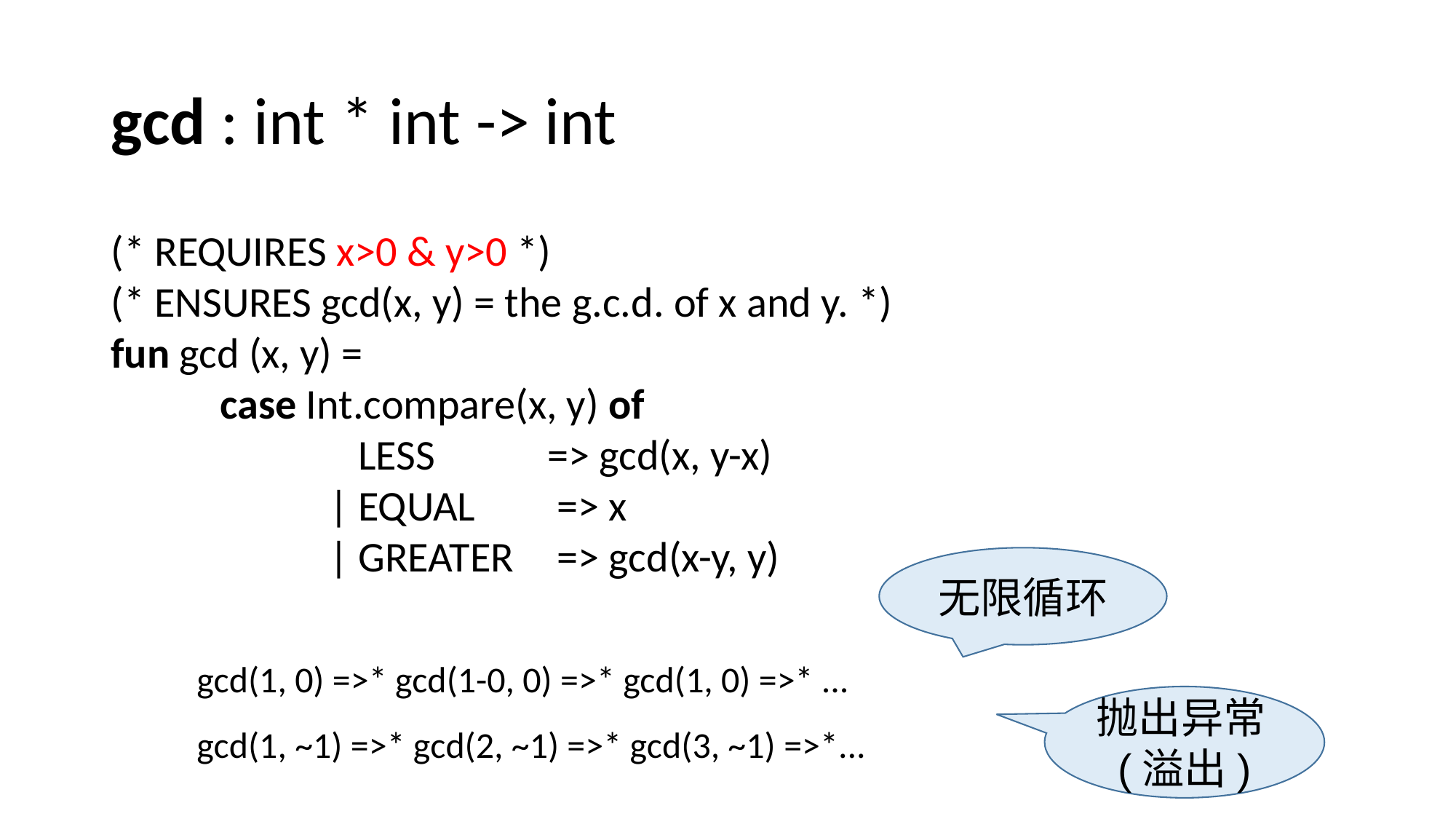

# gcd : int * int -> int
(* REQUIRES x>0 & y>0 *)
(* ENSURES gcd(x, y) = the g.c.d. of x and y. *)
fun gcd (x, y) =
	case Int.compare(x, y) of
		   LESS 	=> gcd(x, y-x)
		| EQUAL	 => x
		| GREATER	 => gcd(x-y, y)
无限循环
gcd(1, 0) =>* gcd(1-0, 0) =>* gcd(1, 0) =>* ...
gcd(1, ~1) =>* gcd(2, ~1) =>* gcd(3, ~1) =>*...
抛出异常(溢出)